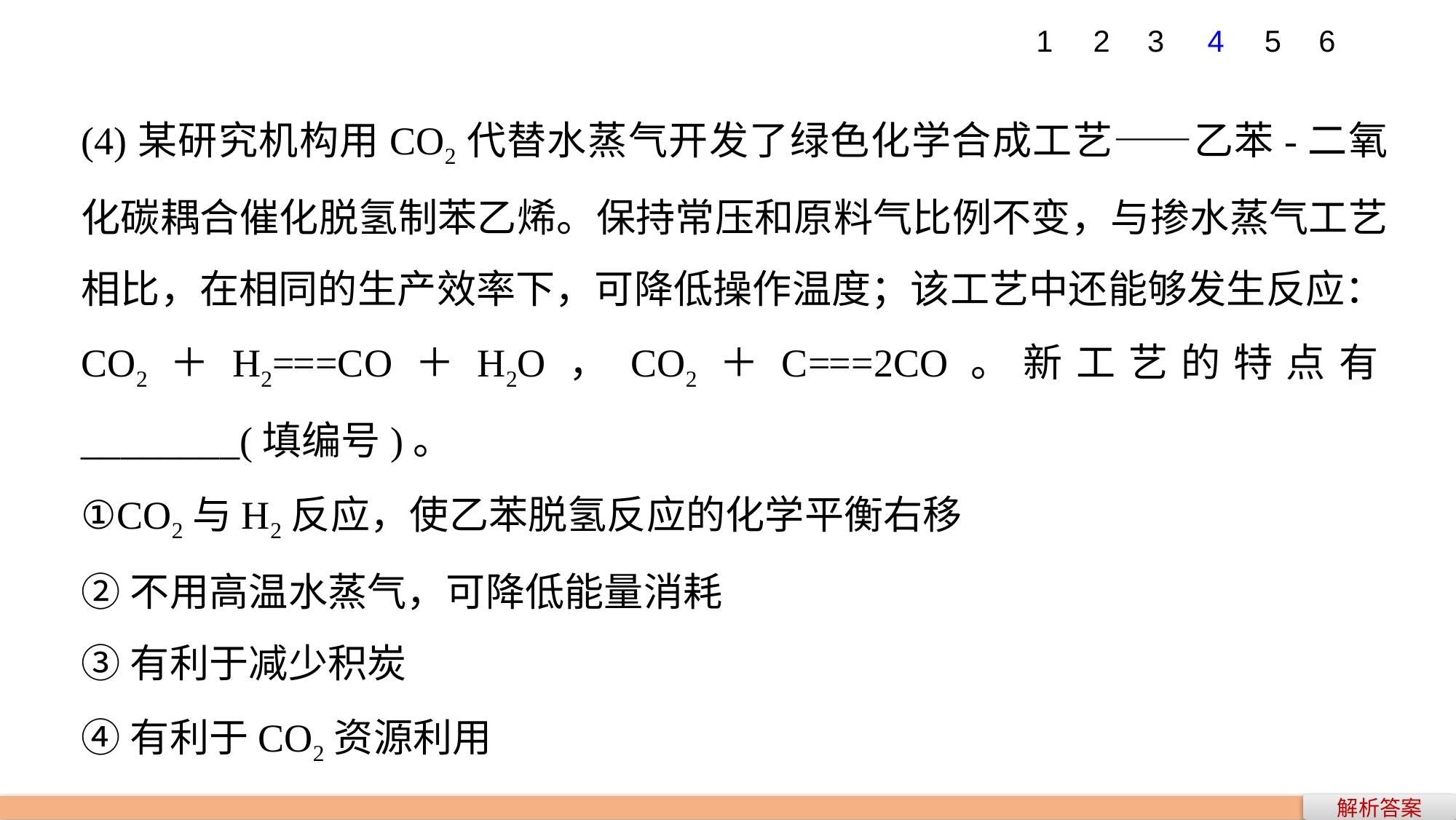

1
2
3
4
5
6
(4)某研究机构用CO2代替水蒸气开发了绿色化学合成工艺——乙苯-­二氧化碳耦合催化脱氢制苯乙烯。保持常压和原料气比例不变，与掺水蒸气工艺相比，在相同的生产效率下，可降低操作温度；该工艺中还能够发生反应：CO2＋H2===CO＋H2O，CO2＋C===2CO。新工艺的特点有________(填编号)。
①CO2与H2反应，使乙苯脱氢反应的化学平衡右移
②不用高温水蒸气，可降低能量消耗
③有利于减少积炭
④有利于CO2资源利用
解析答案